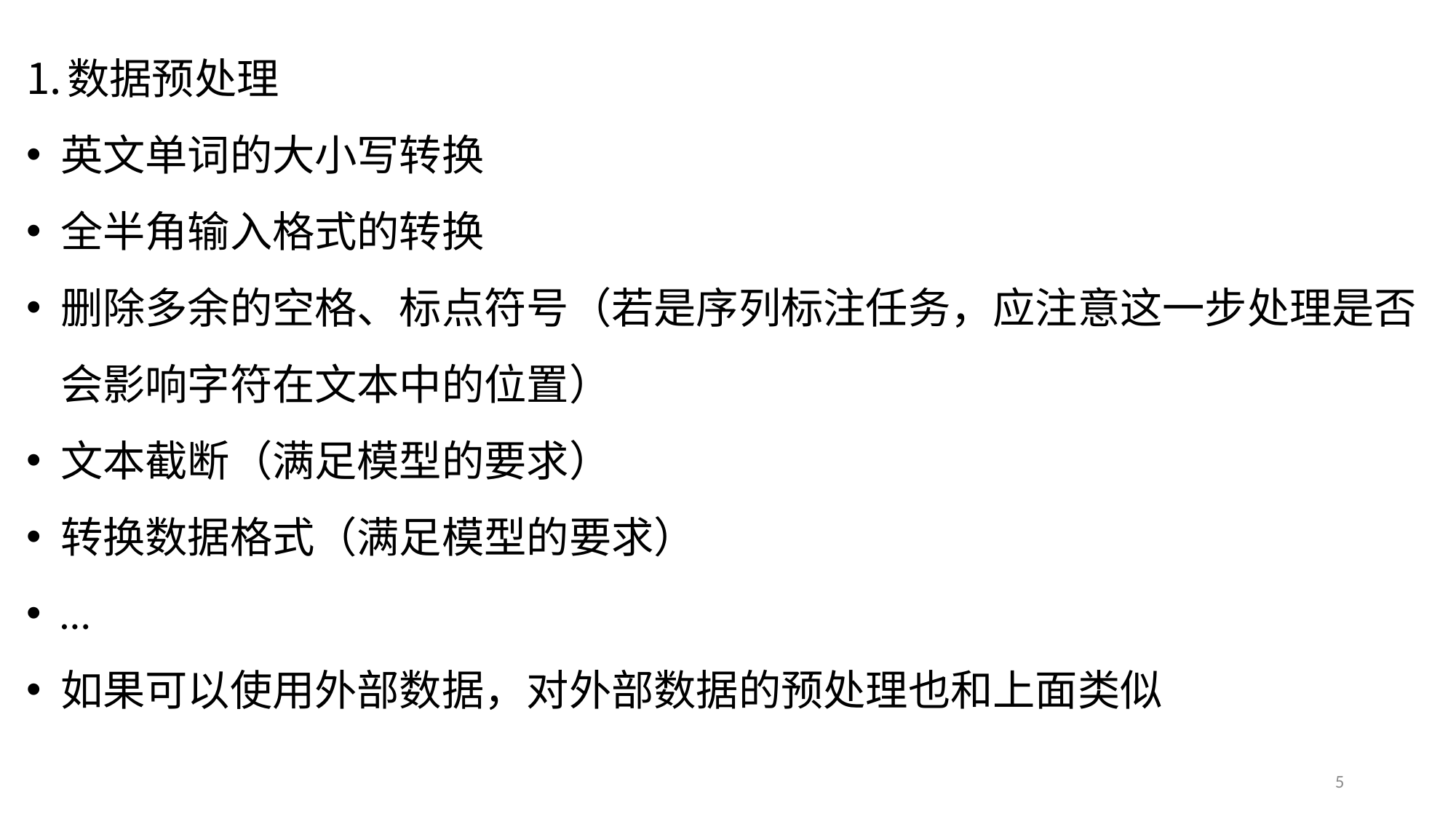

数据预处理
英文单词的大小写转换
全半角输入格式的转换
删除多余的空格、标点符号（若是序列标注任务，应注意这一步处理是否会影响字符在文本中的位置）
文本截断（满足模型的要求）
转换数据格式（满足模型的要求）
…
如果可以使用外部数据，对外部数据的预处理也和上面类似
5